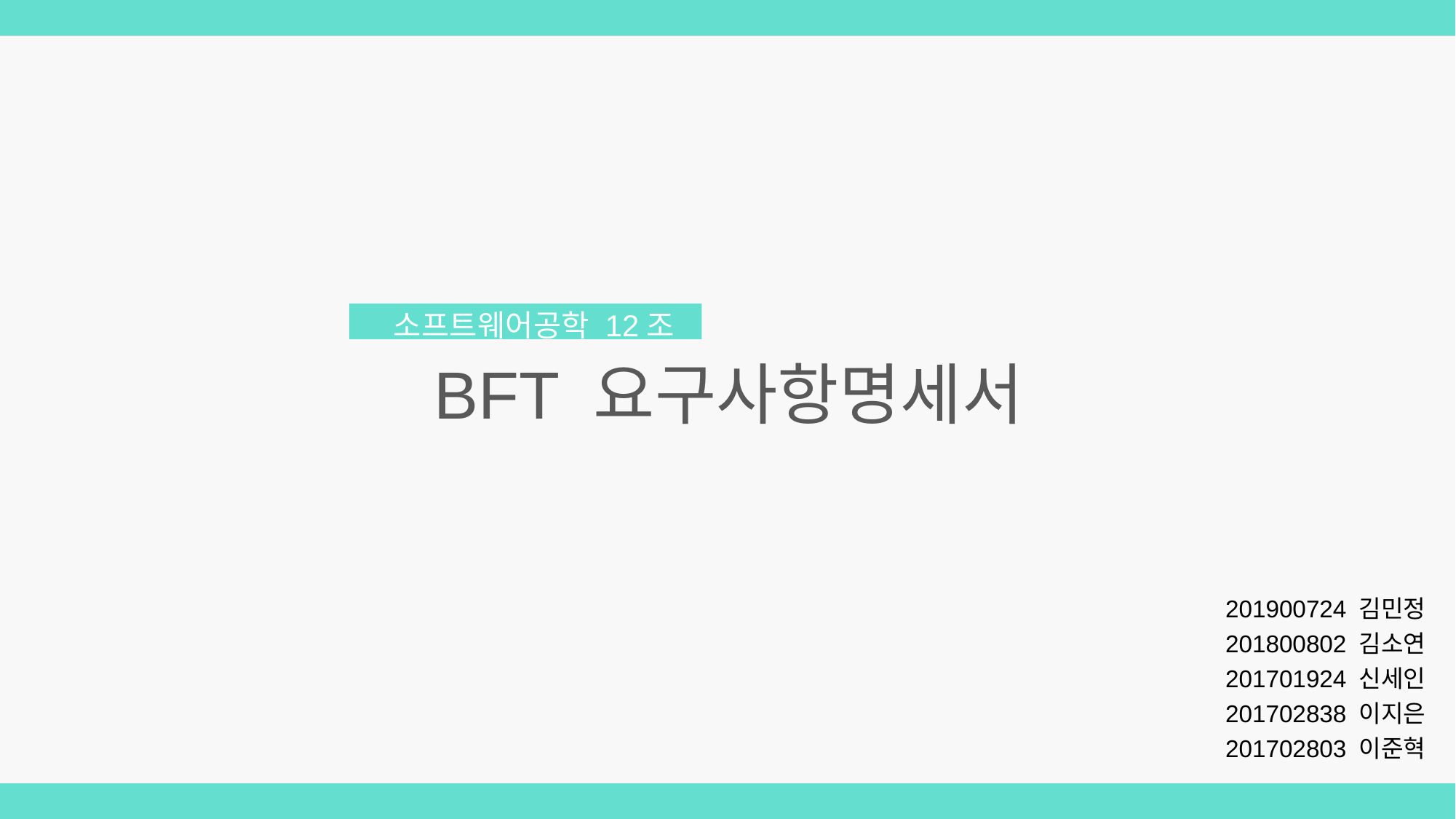

소프트웨어공학 12조

BFT 요구사항명세서
201900724 김민정
201800802 김소연
201701924 신세인
201702838 이지은
201702803 이준혁